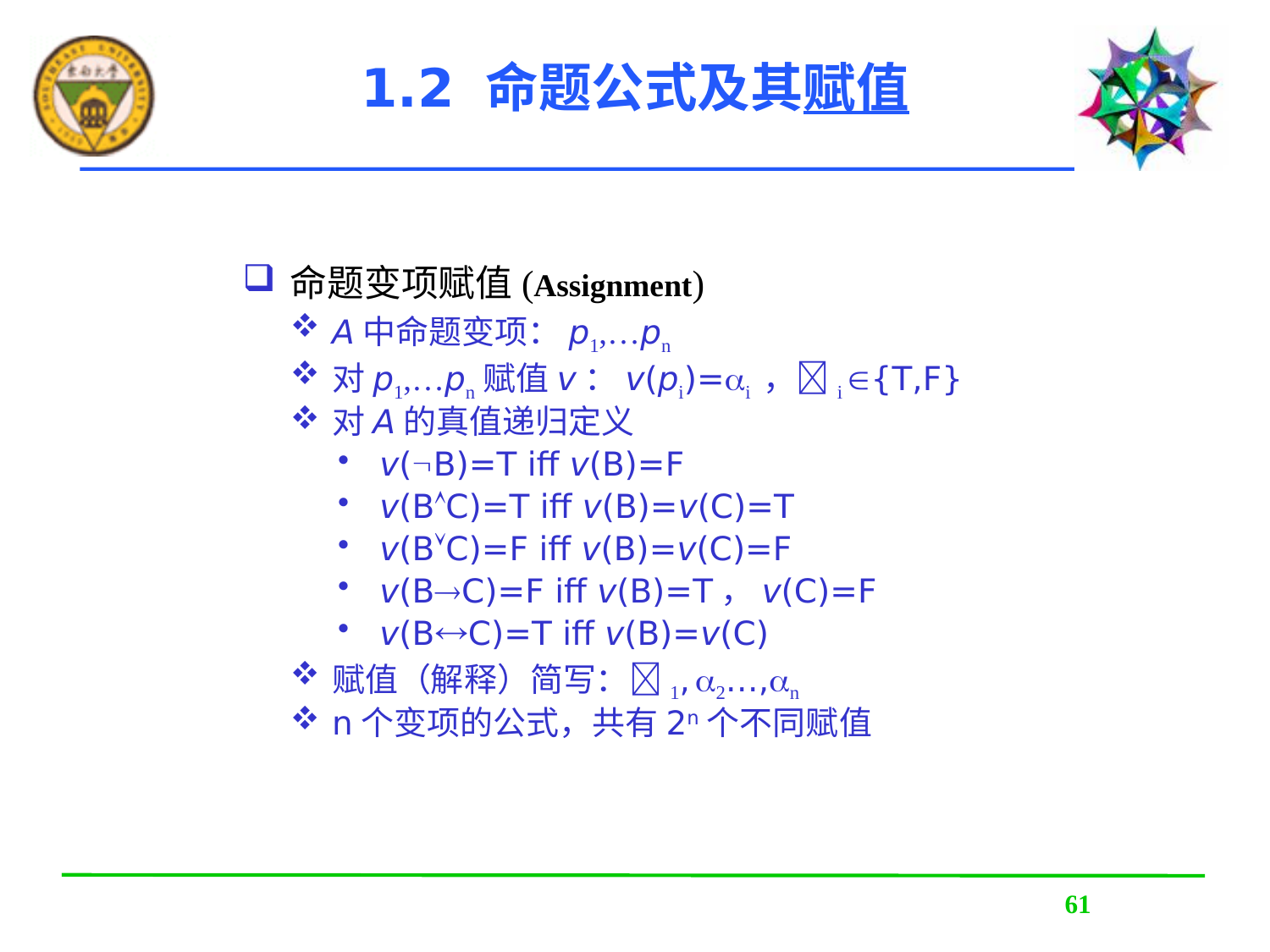

# 1.2 命题公式及其赋值
命题变项赋值(Assignment)
A中命题变项：p1,…pn
对p1,…pn赋值v：v(pi)=αi ，αi ∈{T,F}
对A的真值递归定义
v(¬B)=T iff v(B)=F
v(B∧C)=T iff v(B)=v(C)=T
v(B∨C)=F iff v(B)=v(C)=F
v(B→C)=F iff v(B)=T，v(C)=F
v(B↔C)=T iff v(B)=v(C)
赋值（解释）简写：α1, α2…,αn
n个变项的公式，共有2n个不同赋值